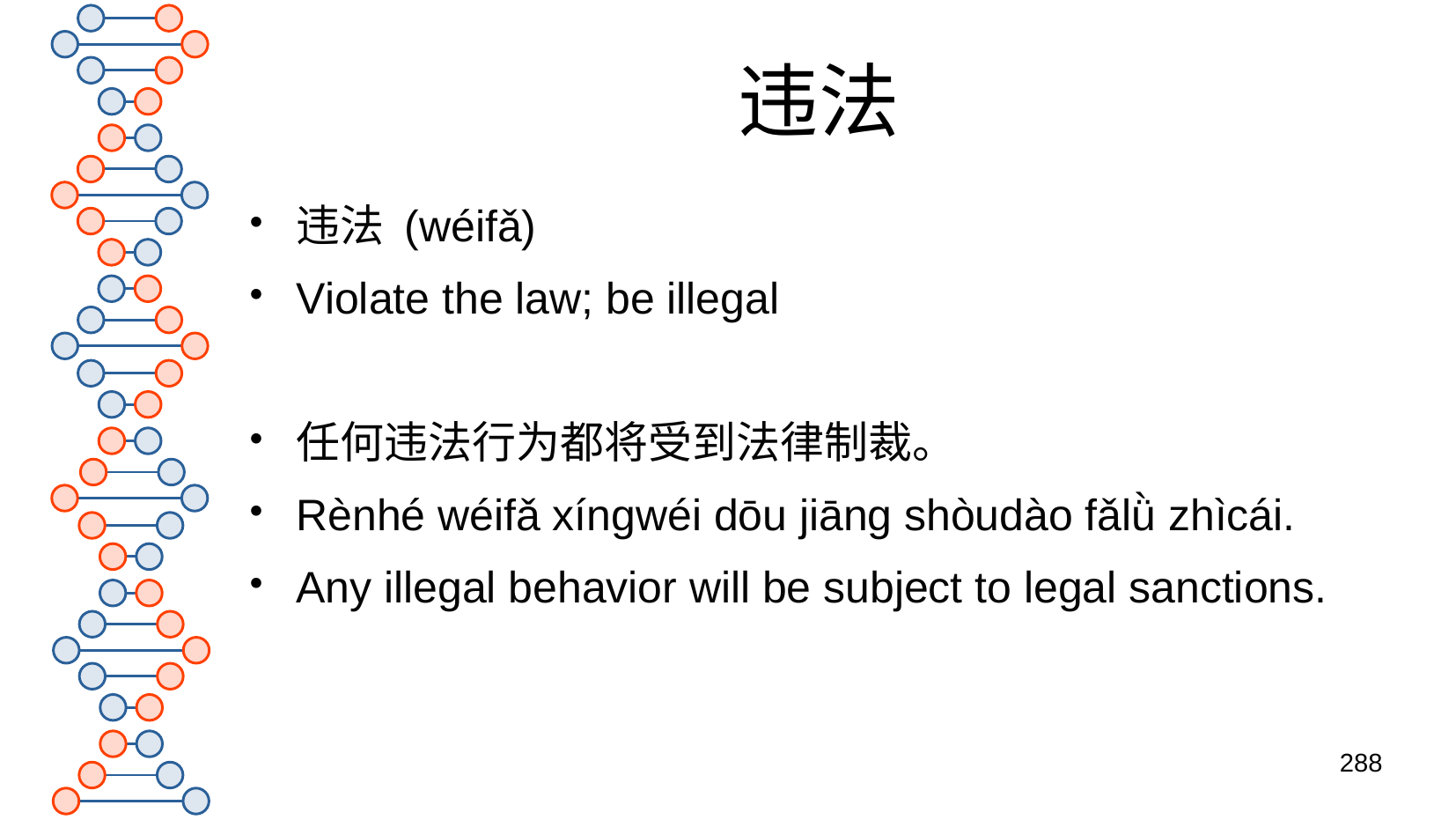

# 违法
违法 (wéifǎ)
Violate the law; be illegal

任何违法行为都将受到法律制裁。
Rènhé wéifǎ xíngwéi dōu jiāng shòudào fǎlǜ zhìcái.
Any illegal behavior will be subject to legal sanctions.

288